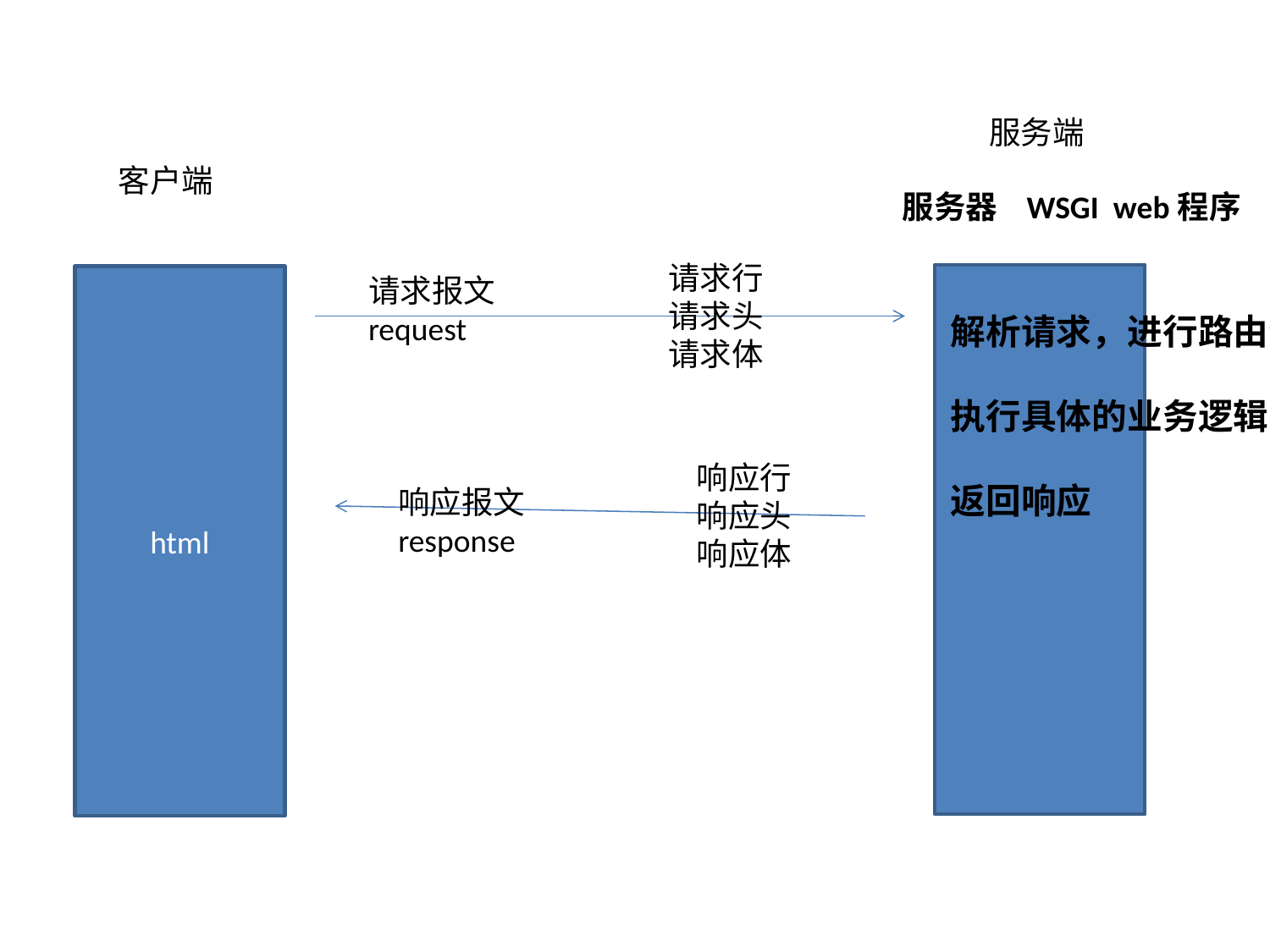

服务端
客户端
服务器   WSGI  web程序
请求行
请求头
请求体
请求报文
request

html
解析请求，进行路由分发

执行具体的业务逻辑

返回响应
响应行
响应头
响应体
响应报文
response